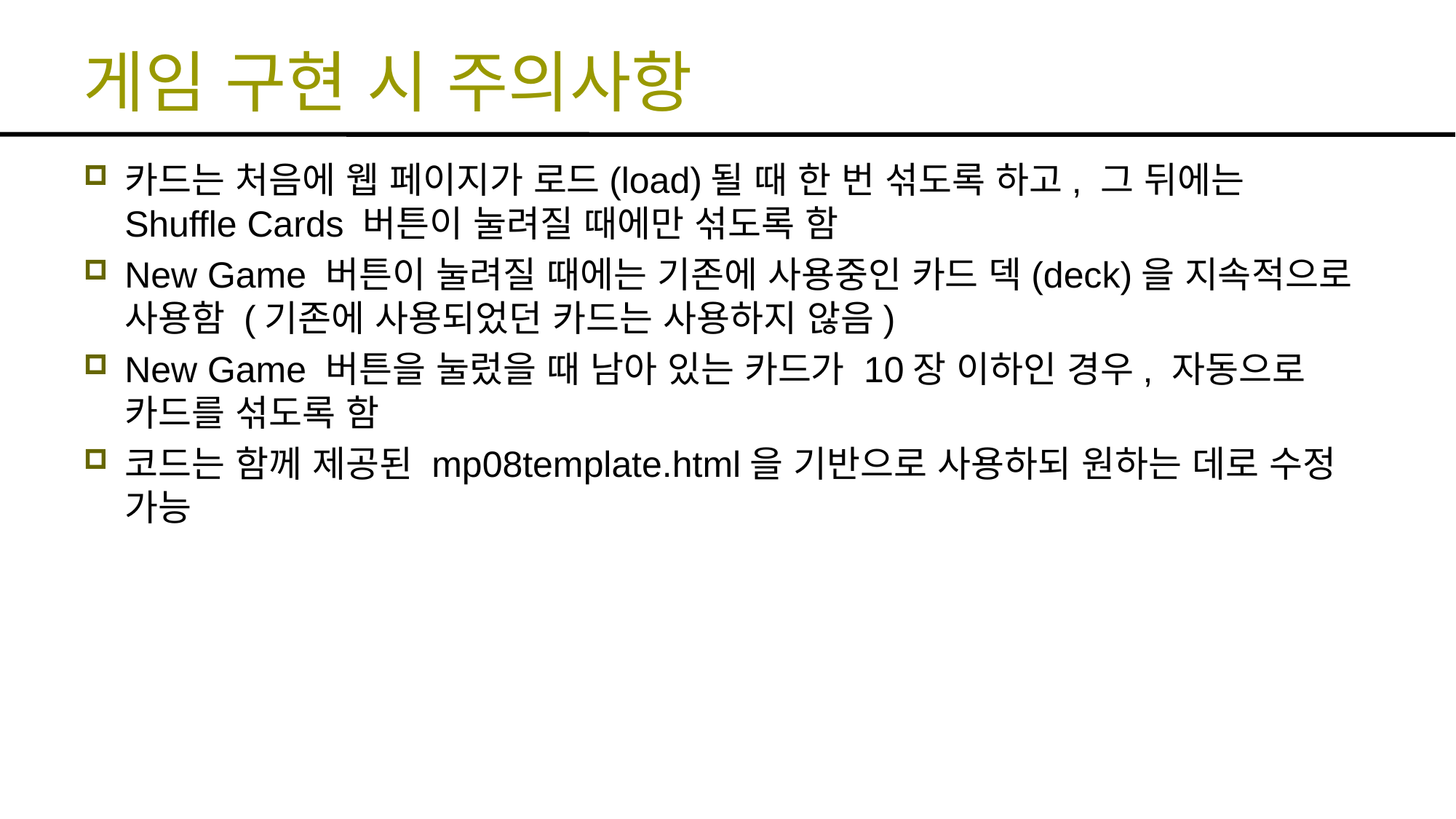

# 게임 구현 시 주의사항
카드는 처음에 웹 페이지가 로드(load)될 때 한 번 섞도록 하고, 그 뒤에는 Shuffle Cards 버튼이 눌려질 때에만 섞도록 함
New Game 버튼이 눌려질 때에는 기존에 사용중인 카드 덱(deck)을 지속적으로 사용함 (기존에 사용되었던 카드는 사용하지 않음)
New Game 버튼을 눌렀을 때 남아 있는 카드가 10장 이하인 경우, 자동으로 카드를 섞도록 함
코드는 함께 제공된 mp08template.html을 기반으로 사용하되 원하는 데로 수정 가능